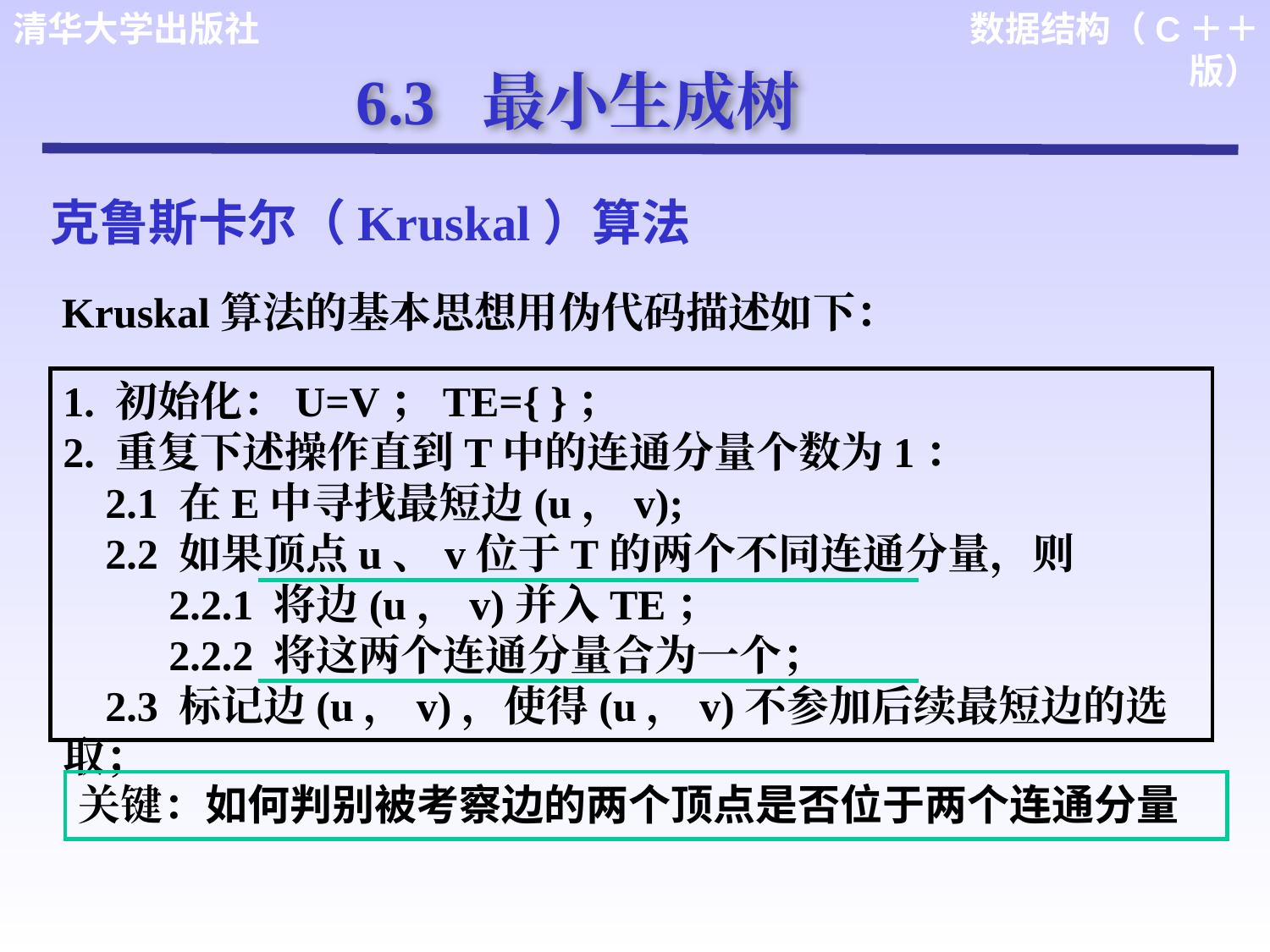

6.3  最小生成树
克鲁斯卡尔（Kruskal）算法
Kruskal算法的基本思想用伪代码描述如下：
1. 初始化：U=V；TE={ }；
2. 重复下述操作直到T中的连通分量个数为1：
    2.1 在E中寻找最短边(u，v);
    2.2 如果顶点u、v位于T的两个不同连通分量，则
          2.2.1 将边(u，v)并入TE；
          2.2.2 将这两个连通分量合为一个；
    2.3 标记边(u，v)，使得(u，v)不参加后续最短边的选取；
关键：如何判别被考察边的两个顶点是否位于两个连通分量